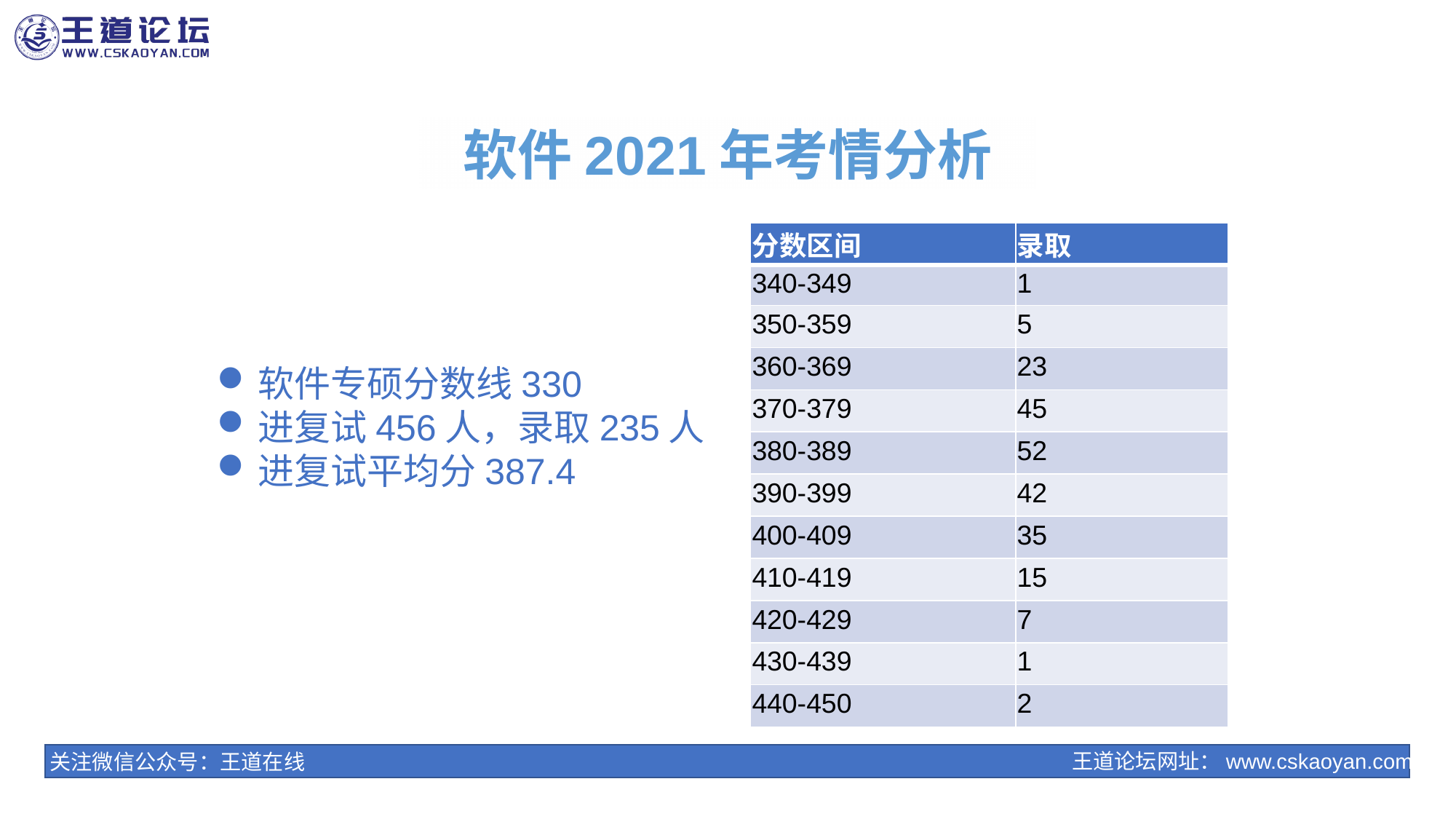

软件2021年考情分析
| 分数区间 | 录取 |
| --- | --- |
| 340-349 | 1 |
| 350-359 | 5 |
| 360-369 | 23 |
| 370-379 | 45 |
| 380-389 | 52 |
| 390-399 | 42 |
| 400-409 | 35 |
| 410-419 | 15 |
| 420-429 | 7 |
| 430-439 | 1 |
| 440-450 | 2 |
软件专硕分数线330
进复试456人，录取235人
进复试平均分387.4
王道论坛网址：www.cskaoyan.com
关注微信公众号：王道在线